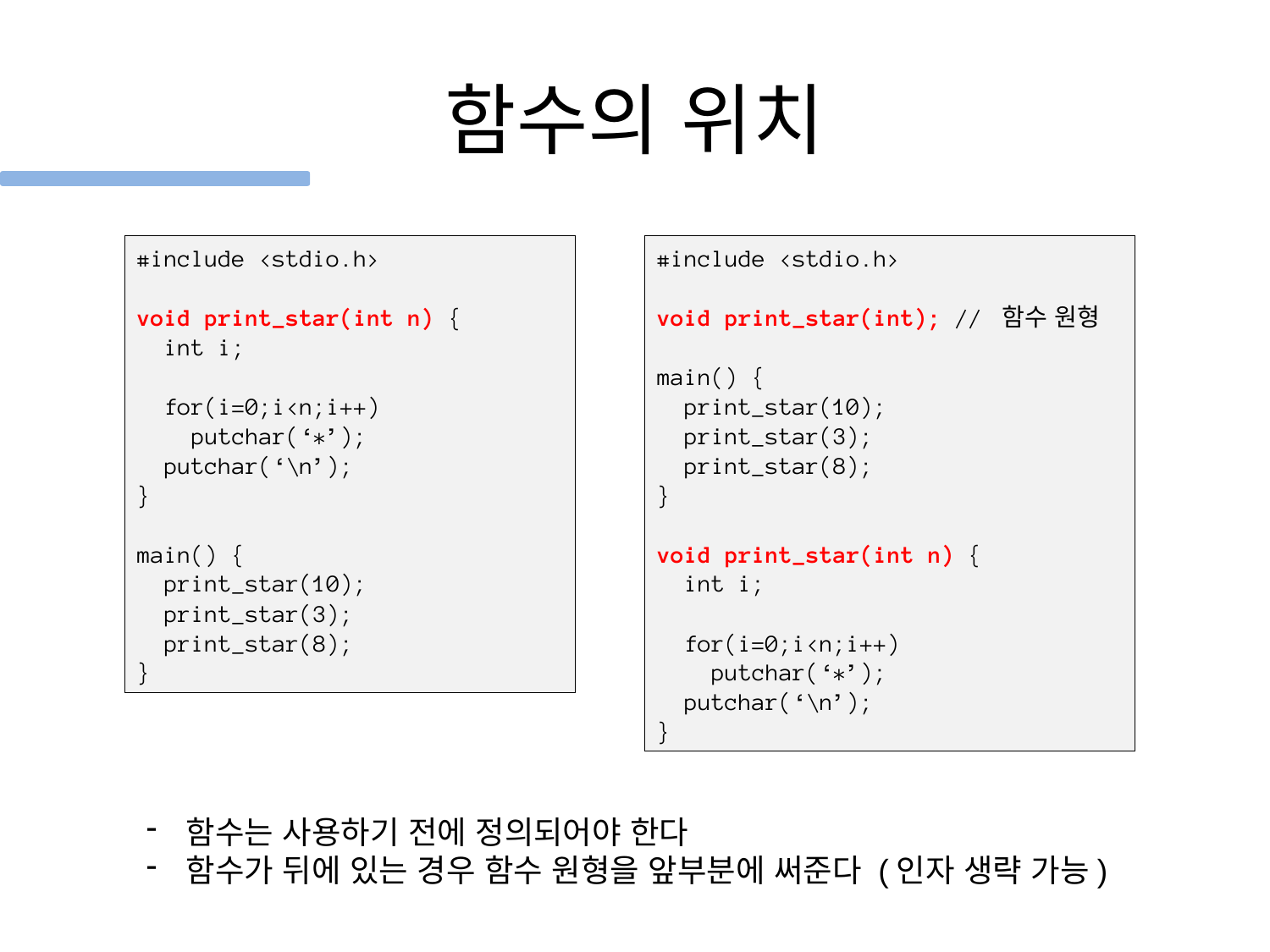

# 함수의 위치

#include <stdio.h>

void print_star(int n) {
  int i;

  for(i=0;i<n;i++)
    putchar(‘*’);
  putchar(‘\n’);
}

main() {
  print_star(10);
  print_star(3);
  print_star(8);
}
#include <stdio.h>

void print_star(int); // 함수 원형

main() {
  print_star(10);
  print_star(3);
  print_star(8);
}

void print_star(int n) {
  int i;

  for(i=0;i<n;i++)
    putchar(‘*’);
  putchar(‘\n’);
}
함수는 사용하기 전에 정의되어야 한다
함수가 뒤에 있는 경우 함수 원형을 앞부분에 써준다 (인자 생략 가능)